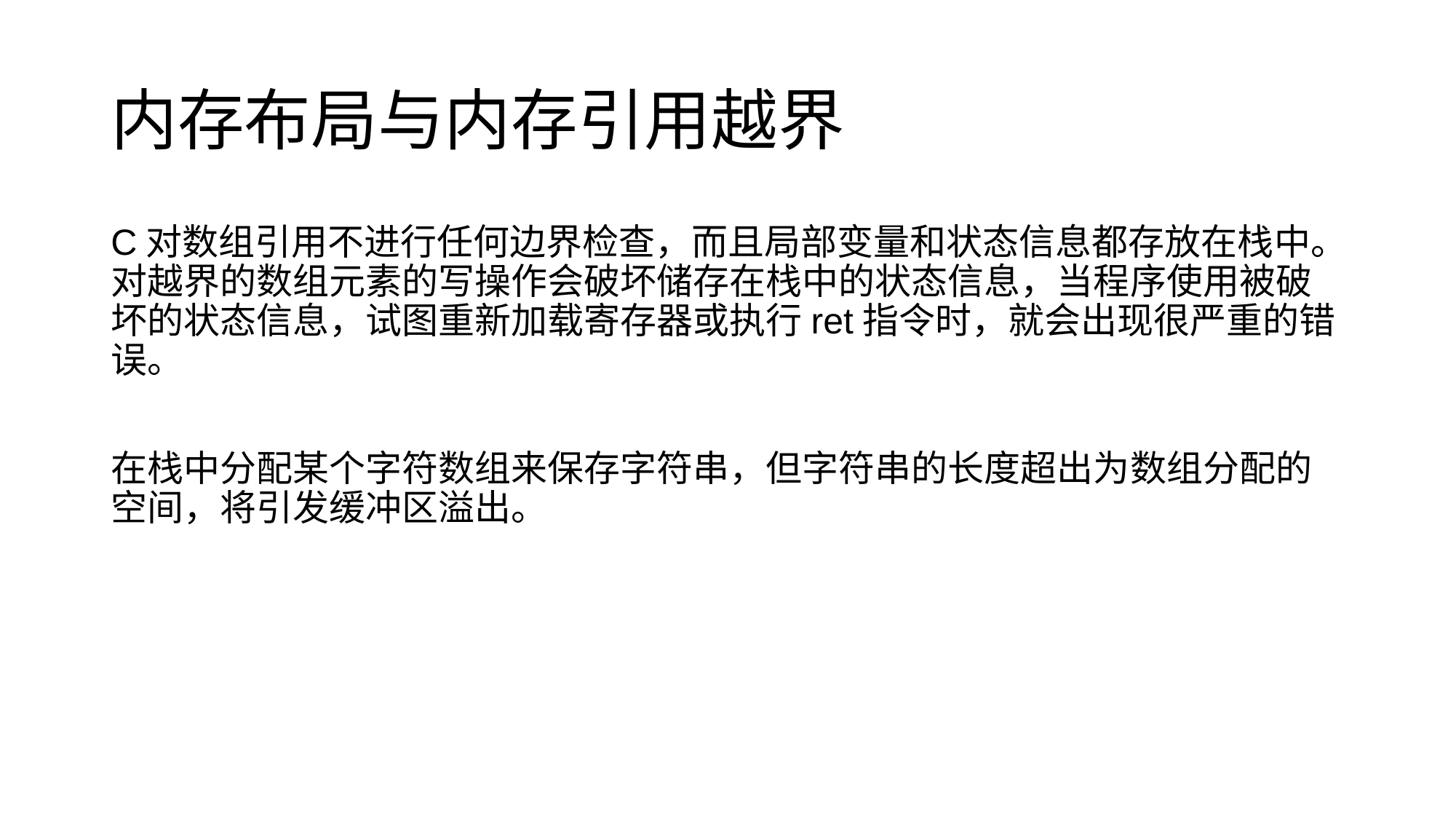

# 内存布局与内存引用越界
C对数组引用不进行任何边界检查，而且局部变量和状态信息都存放在栈中。对越界的数组元素的写操作会破坏储存在栈中的状态信息，当程序使用被破坏的状态信息，试图重新加载寄存器或执行ret指令时，就会出现很严重的错误。

在栈中分配某个字符数组来保存字符串，但字符串的长度超出为数组分配的空间，将引发缓冲区溢出。